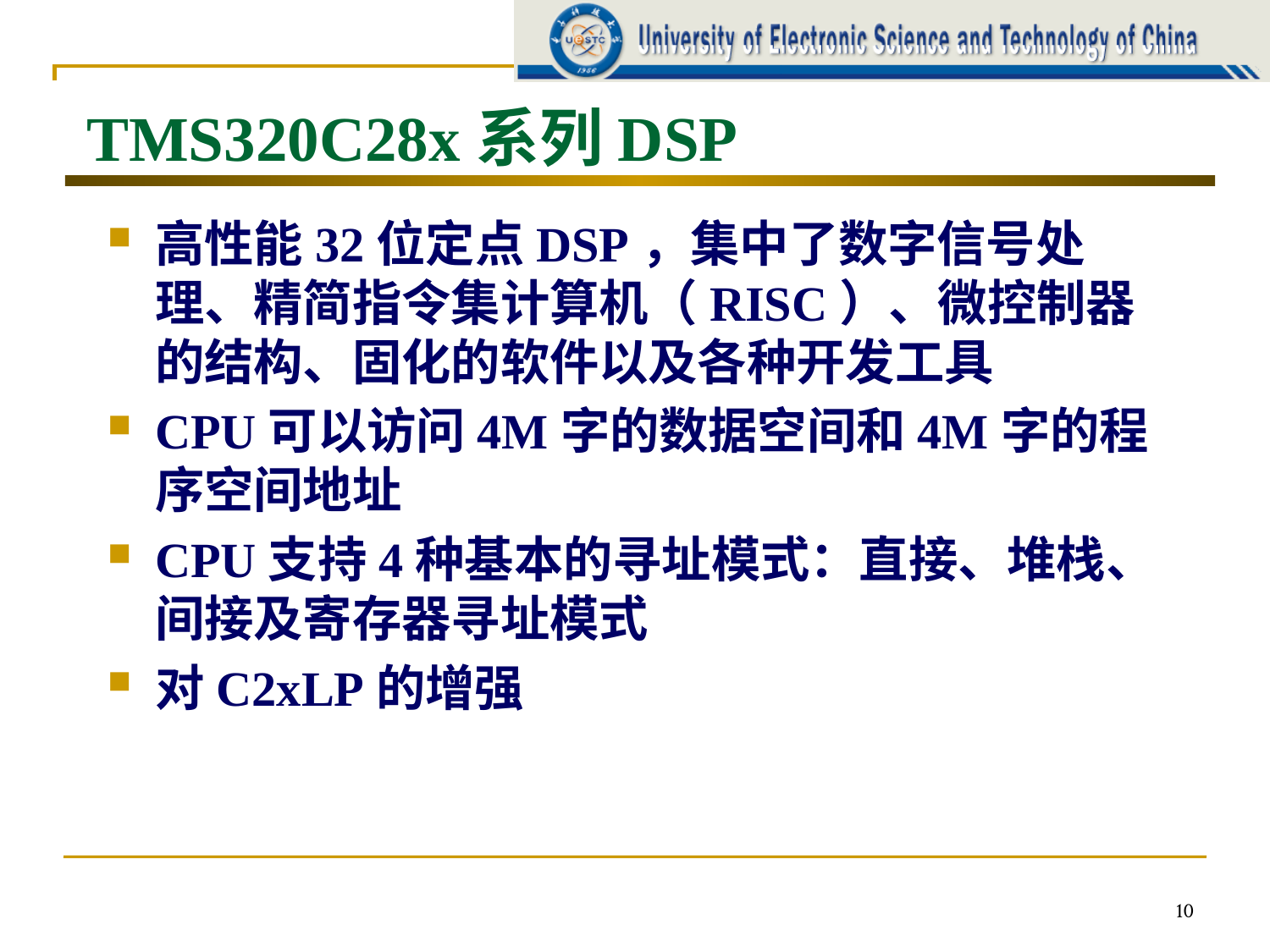

# TMS320C28x系列DSP
高性能32位定点DSP，集中了数字信号处理、精简指令集计算机（RISC）、微控制器的结构、固化的软件以及各种开发工具
CPU可以访问4M字的数据空间和4M字的程序空间地址
CPU支持4种基本的寻址模式：直接、堆栈、间接及寄存器寻址模式
对C2xLP的增强
10